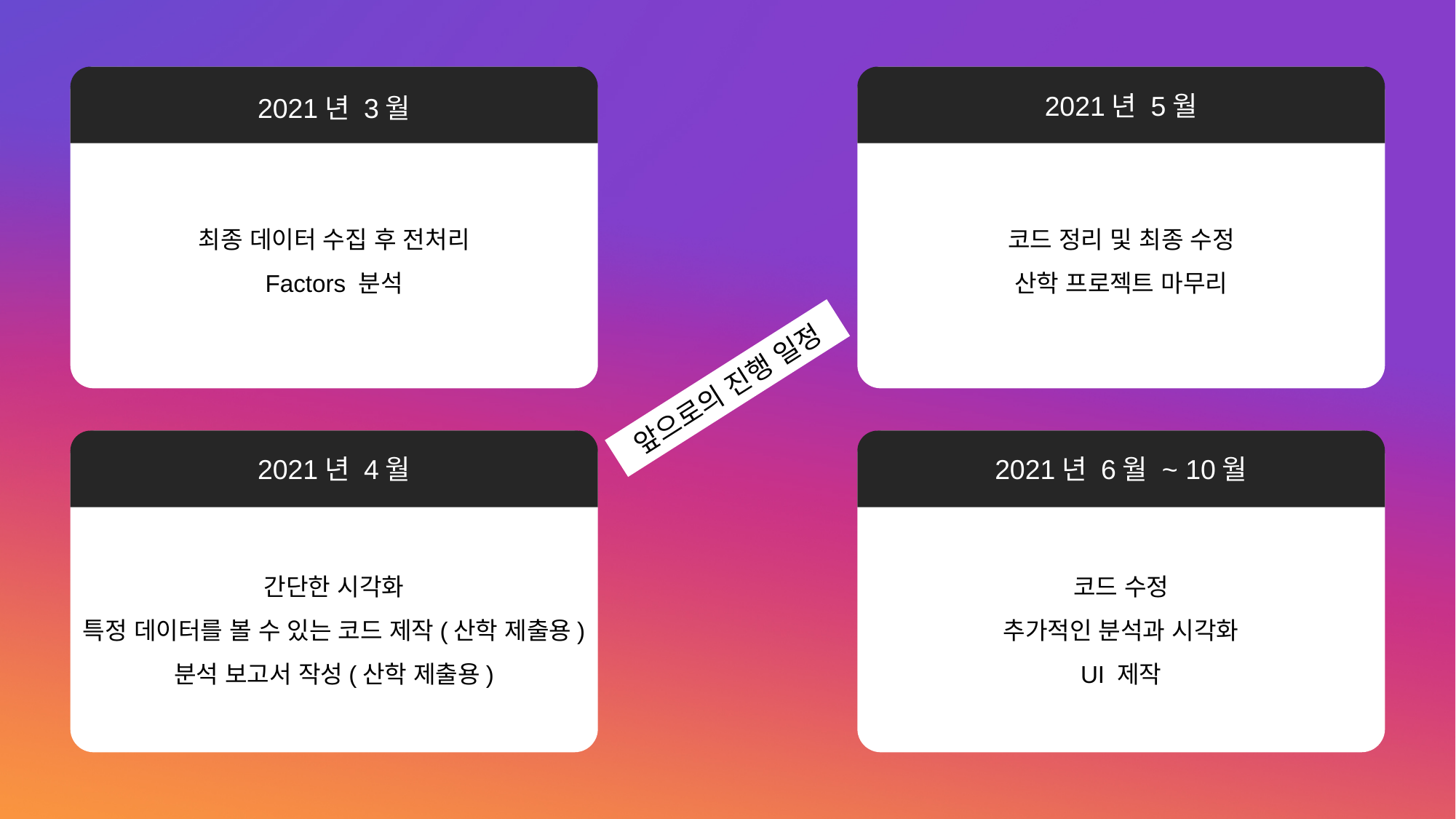

2021년 5월
코드 정리 및 최종 수정
산학 프로젝트 마무리

2021년 3월
최종 데이터 수집 후 전처리
Factors 분석
앞으로의 진행 일정

2021년 4월
간단한 시각화
특정 데이터를 볼 수 있는 코드 제작(산학 제출용)
분석 보고서 작성(산학 제출용)

2021년 6월 ~ 10월
코드 수정
추가적인 분석과 시각화
UI 제작